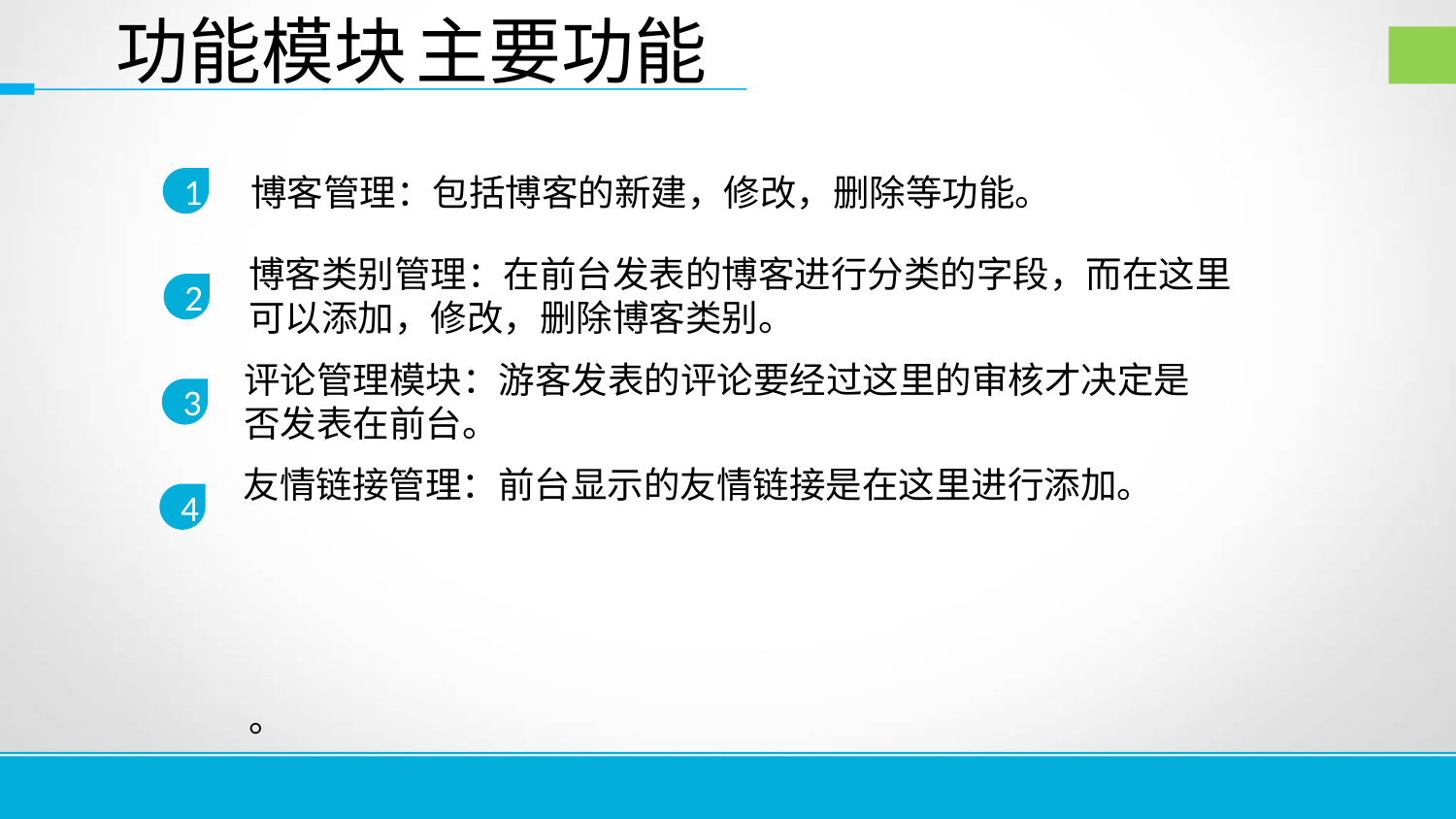

功能模块 主要功能

1
博客管理：包括博客的新建，修改，删除等功能。
博客类别管理：在前台发表的博客进行分类的字段，而在这里可以添加，修改，删除博客类别。
2
评论管理模块：游客发表的评论要经过这里的审核才决定是否发表在前台。
3
友情链接管理：前台显示的友情链接是在这里进行添加。
4
。